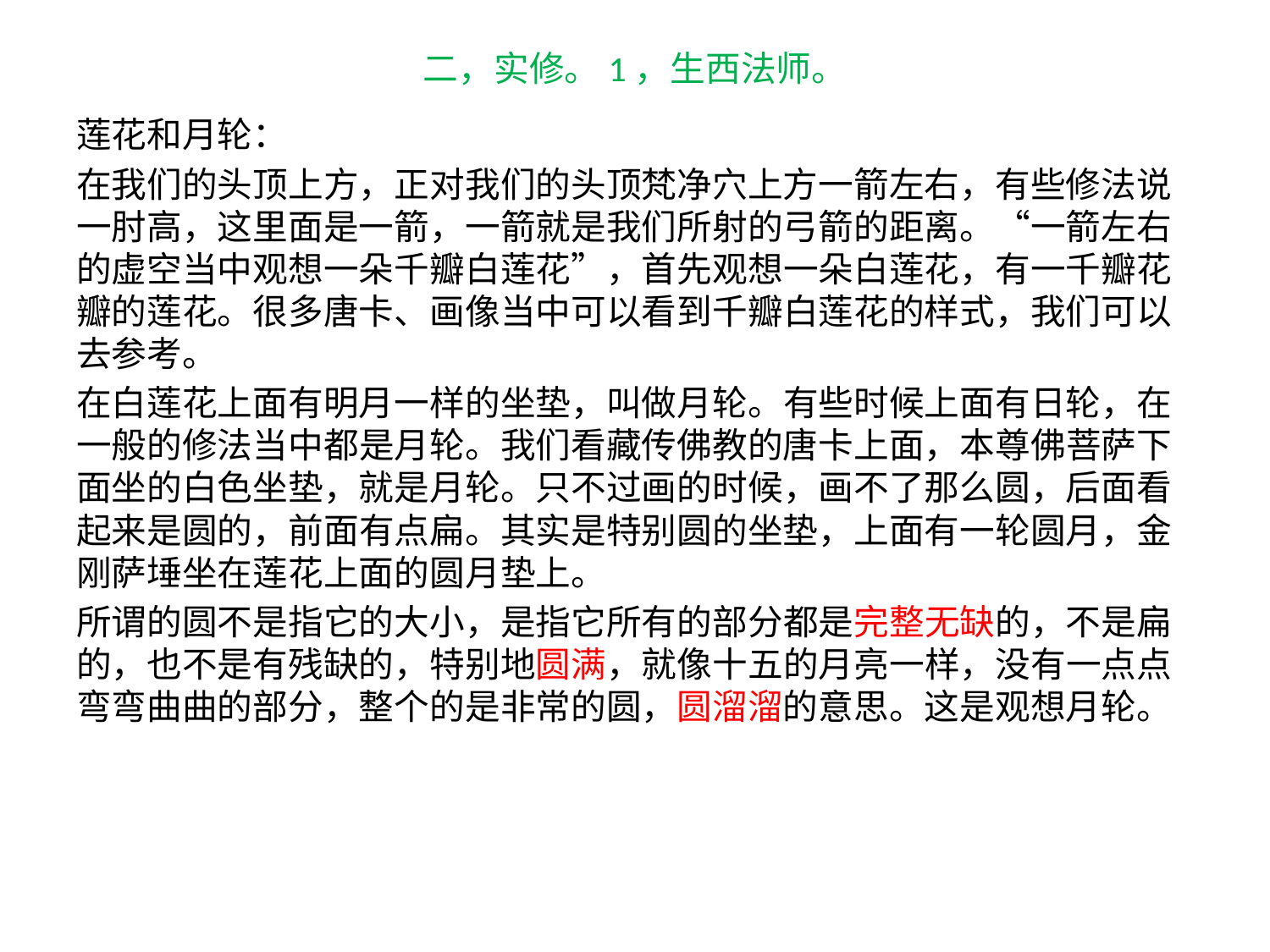

# 二，实修。1，生西法师。
莲花和月轮：
在我们的头顶上方，正对我们的头顶梵净穴上方一箭左右，有些修法说一肘高，这里面是一箭，一箭就是我们所射的弓箭的距离。“一箭左右的虚空当中观想一朵千瓣白莲花”，首先观想一朵白莲花，有一千瓣花瓣的莲花。很多唐卡、画像当中可以看到千瓣白莲花的样式，我们可以去参考。
在白莲花上面有明月一样的坐垫，叫做月轮。有些时候上面有日轮，在一般的修法当中都是月轮。我们看藏传佛教的唐卡上面，本尊佛菩萨下面坐的白色坐垫，就是月轮。只不过画的时候，画不了那么圆，后面看起来是圆的，前面有点扁。其实是特别圆的坐垫，上面有一轮圆月，金刚萨埵坐在莲花上面的圆月垫上。
所谓的圆不是指它的大小，是指它所有的部分都是完整无缺的，不是扁的，也不是有残缺的，特别地圆满，就像十五的月亮一样，没有一点点弯弯曲曲的部分，整个的是非常的圆，圆溜溜的意思。这是观想月轮。